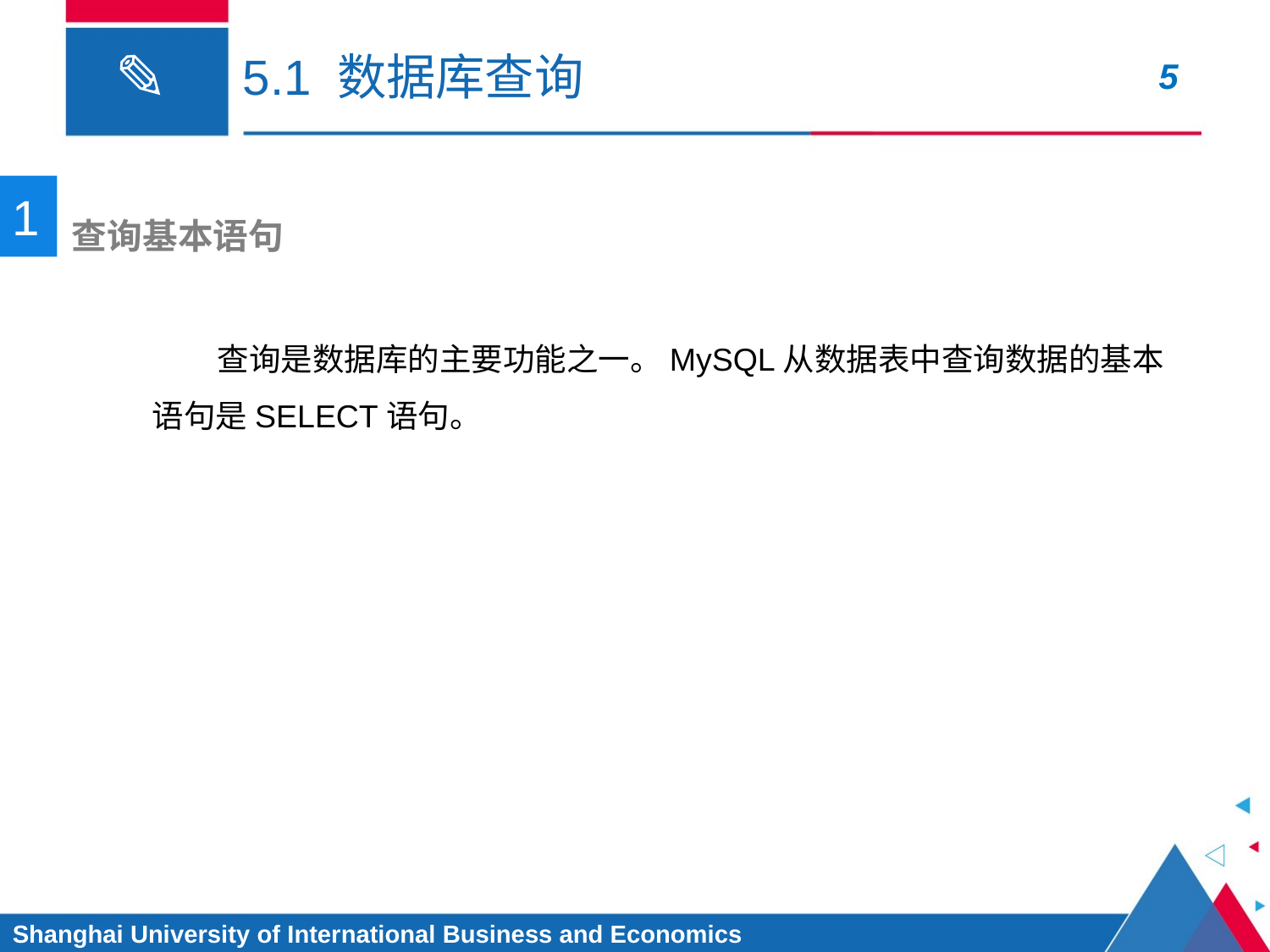

# 5.1 数据库查询

1
查询基本语句
        查询是数据库的主要功能之一。MySQL从数据表中查询数据的基本语句是SELECT语句。